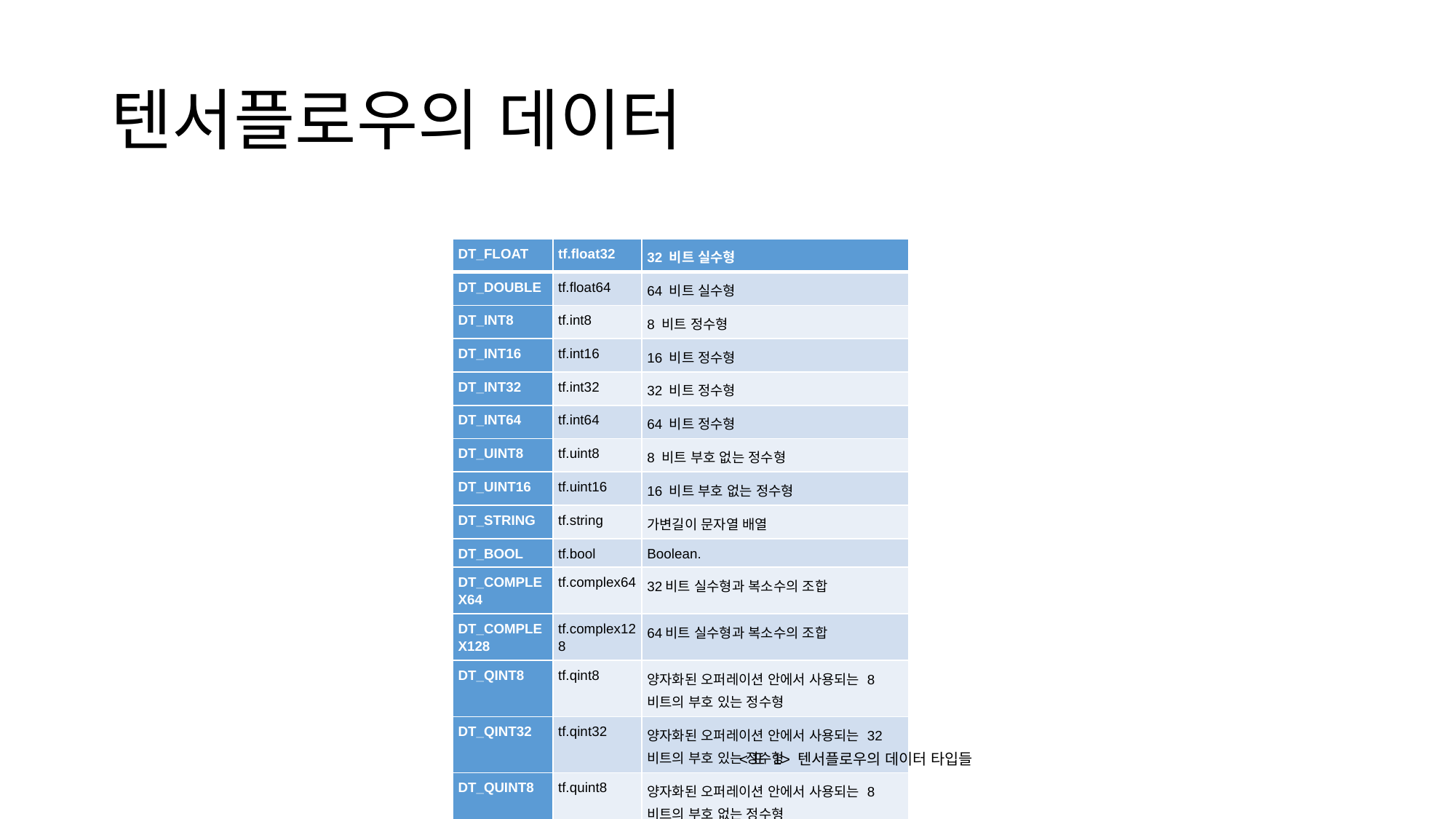

# 텐서플로우의 데이터
| DT\_FLOAT | tf.float32 | 32 비트 실수형 |
| --- | --- | --- |
| DT\_DOUBLE | tf.float64 | 64 비트 실수형 |
| DT\_INT8 | tf.int8 | 8 비트 정수형 |
| DT\_INT16 | tf.int16 | 16 비트 정수형 |
| DT\_INT32 | tf.int32 | 32 비트 정수형 |
| DT\_INT64 | tf.int64 | 64 비트 정수형 |
| DT\_UINT8 | tf.uint8 | 8 비트 부호 없는 정수형 |
| DT\_UINT16 | tf.uint16 | 16 비트 부호 없는 정수형 |
| DT\_STRING | tf.string | 가변길이 문자열 배열 |
| DT\_BOOL | tf.bool | Boolean. |
| DT\_COMPLEX64 | tf.complex64 | 32비트 실수형과 복소수의 조합 |
| DT\_COMPLEX128 | tf.complex128 | 64비트 실수형과 복소수의 조합 |
| DT\_QINT8 | tf.qint8 | 양자화된 오퍼레이션 안에서 사용되는 8비트의 부호 있는 정수형 |
| DT\_QINT32 | tf.qint32 | 양자화된 오퍼레이션 안에서 사용되는 32비트의 부호 있는 정수형 |
| DT\_QUINT8 | tf.quint8 | 양자화된 오퍼레이션 안에서 사용되는 8비트의 부호 없는 정수형 |
<표 1> 텐서플로우의 데이터 타입들